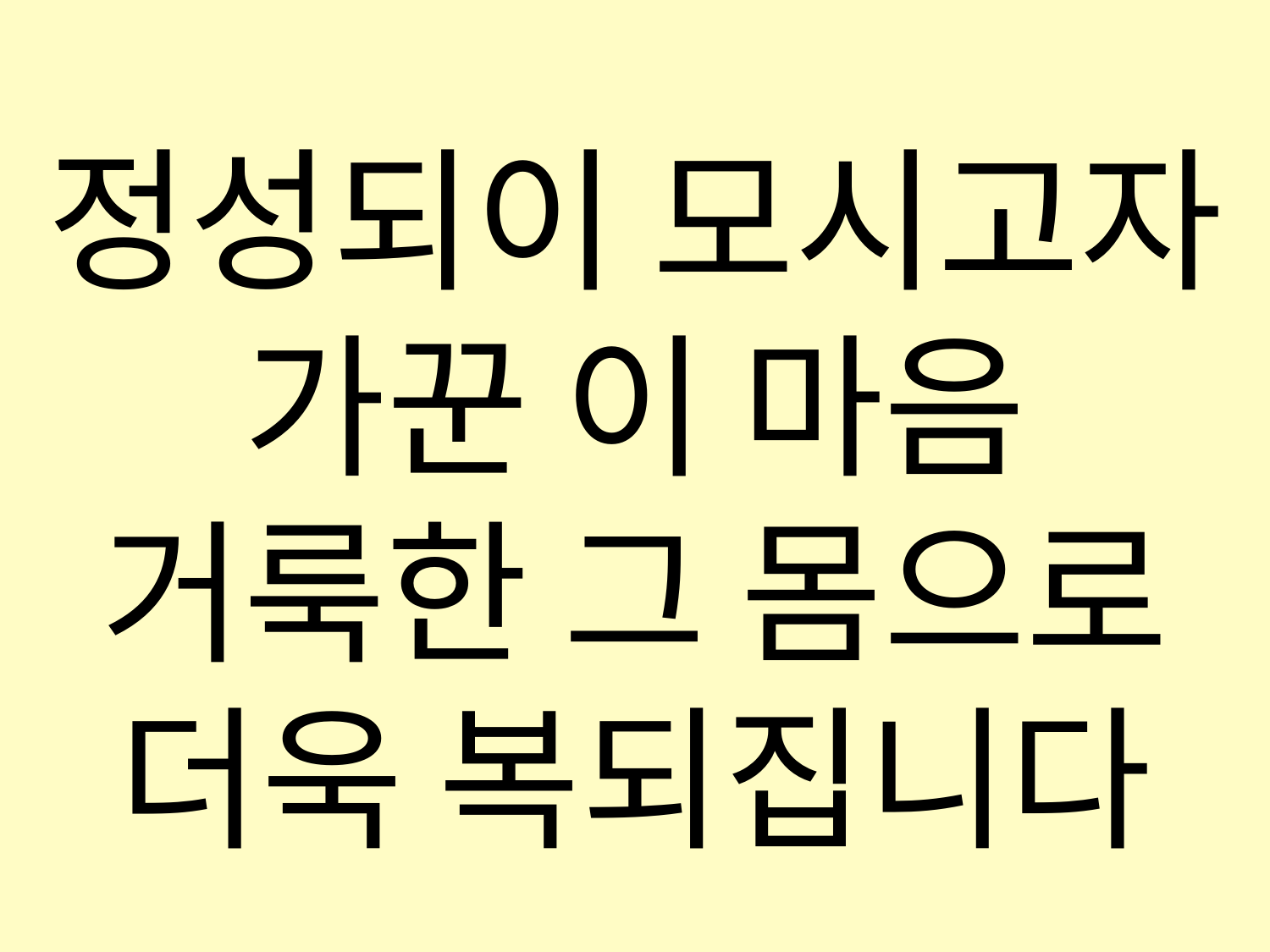

정성되이 모시고자
가꾼 이 마음
거룩한 그 몸으로
더욱 복되집니다